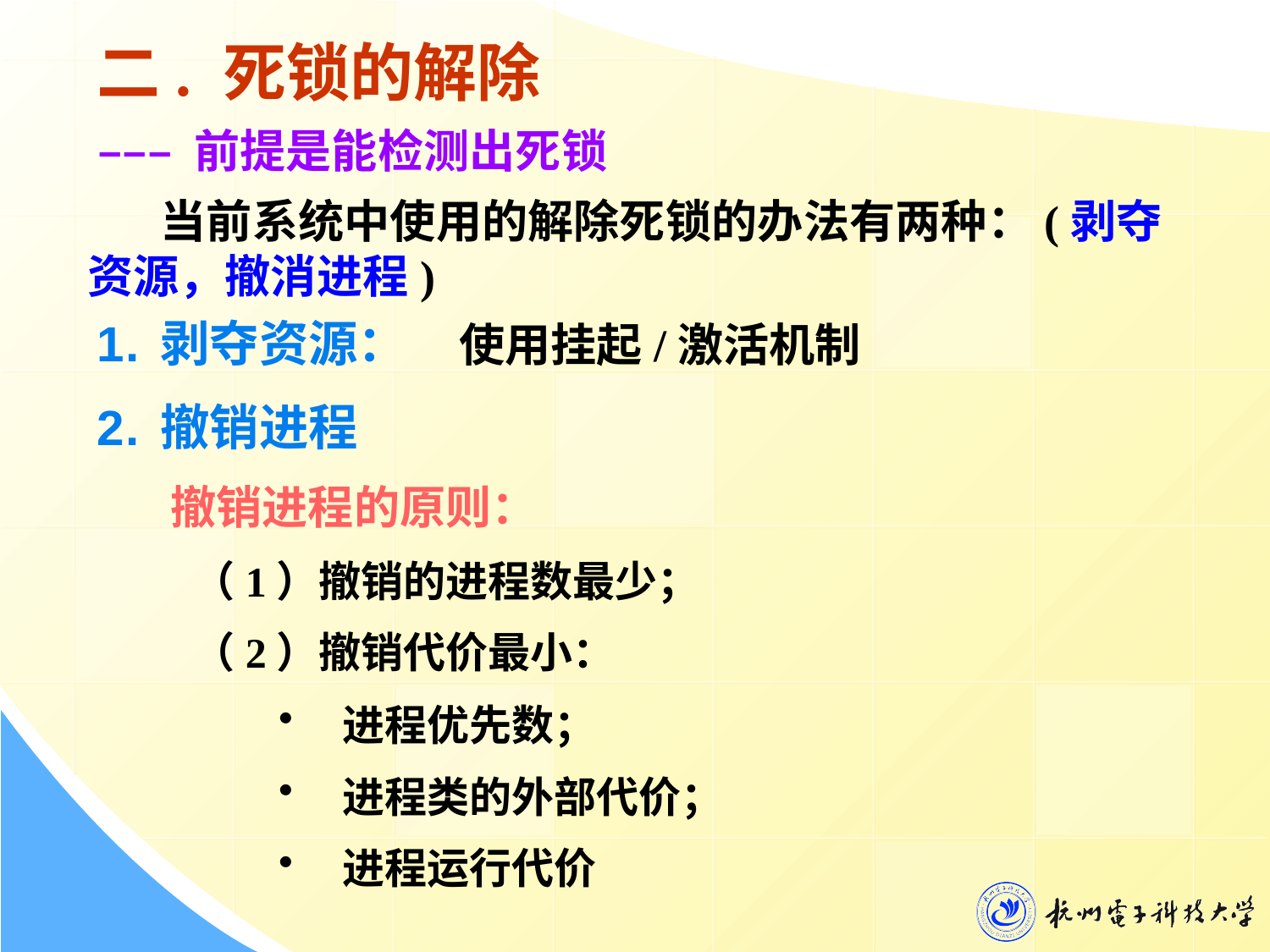

二. 死锁的解除
 ––– 前提是能检测出死锁
      当前系统中使用的解除死锁的办法有两种：(剥夺资源，撤消进程)
剥夺资源：     使用挂起/激活机制
撤销进程
      撤销进程的原则：
         （1）撤销的进程数最少；
         （2）撤销代价最小：
进程优先数；
进程类的外部代价；
进程运行代价